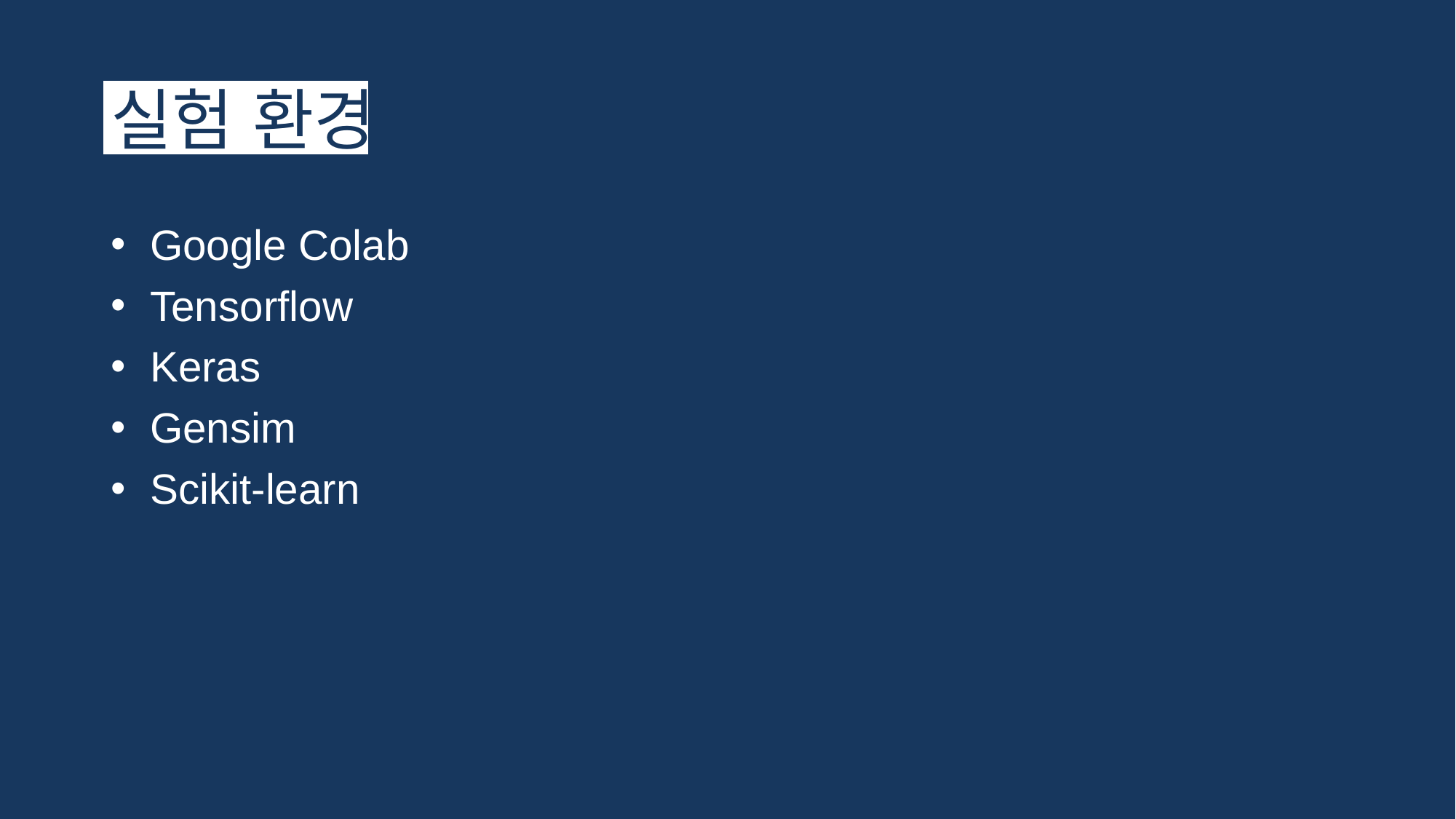

# 실험 환경

 Google Colab
 Tensorflow
 Keras
 Gensim
 Scikit-learn